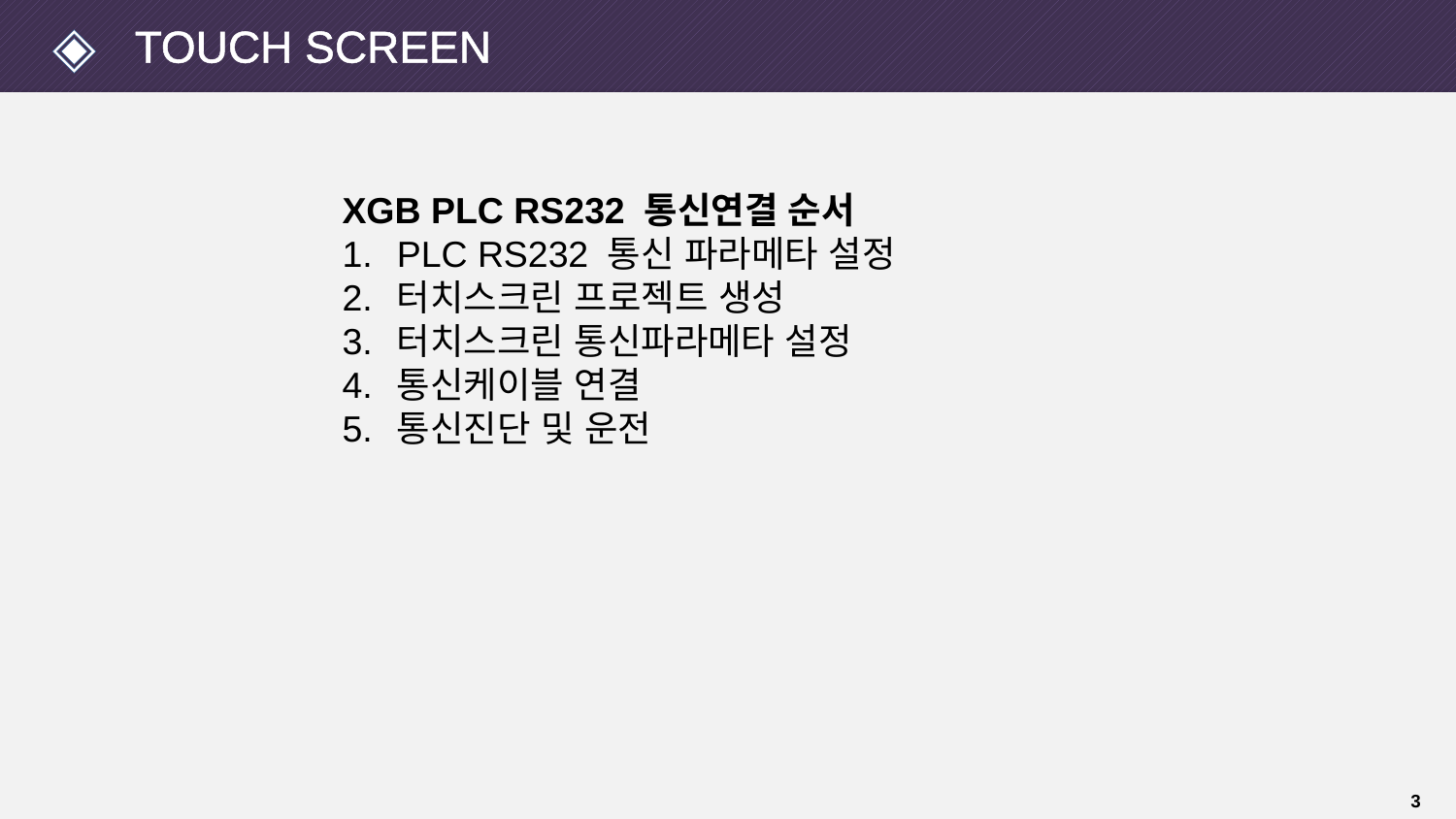

# TOUCH SCREEN
XGB PLC RS232 통신연결 순서
PLC RS232 통신 파라메타 설정
터치스크린 프로젝트 생성
터치스크린 통신파라메타 설정
통신케이블 연결
통신진단 및 운전